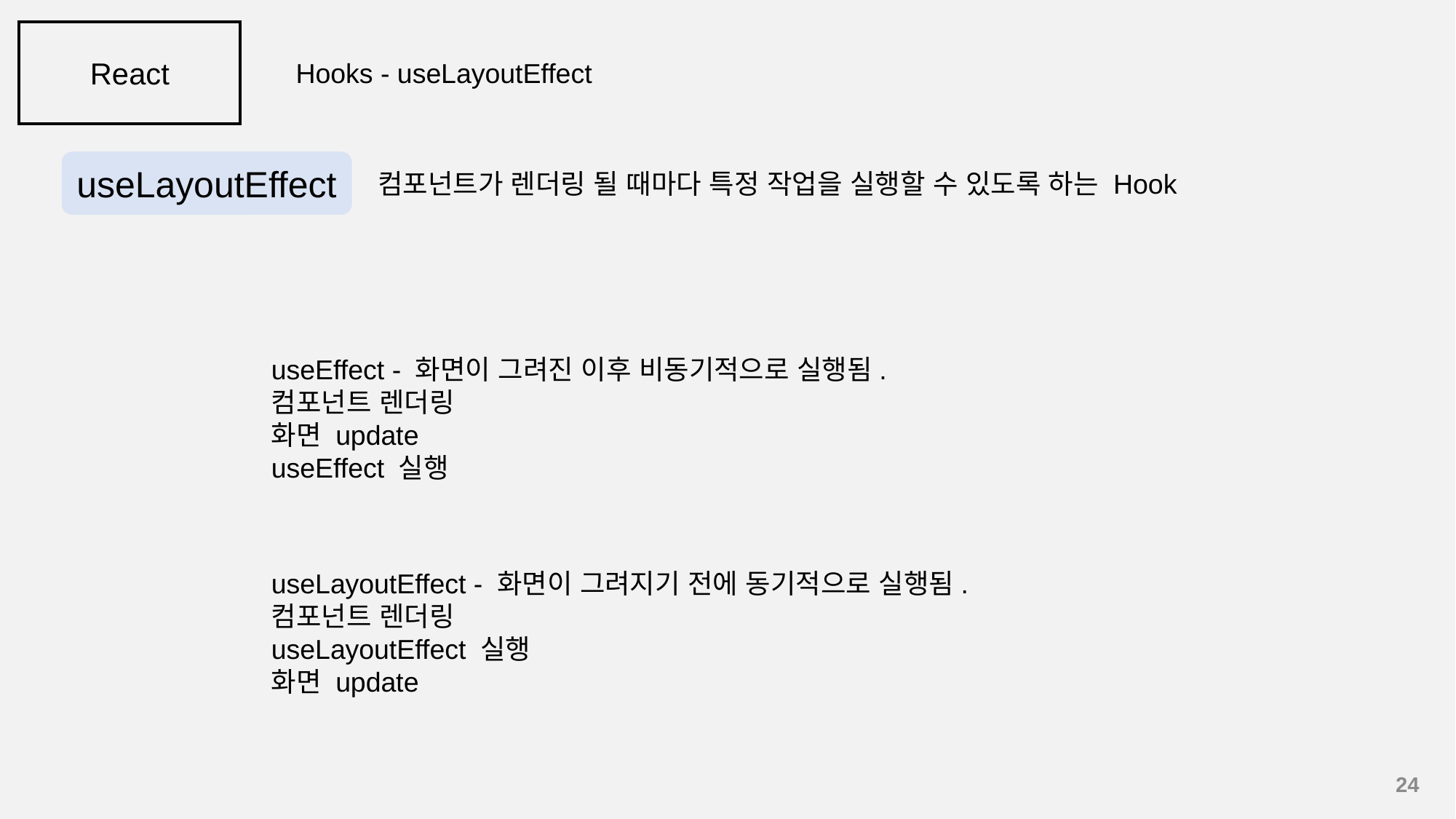

React
Hooks - useLayoutEffect
useLayoutEffect
컴포넌트가 렌더링 될 때마다 특정 작업을 실행할 수 있도록 하는 Hook
useEffect - 화면이 그려진 이후 비동기적으로 실행됨.
컴포넌트 렌더링
화면 update
useEffect 실행
useLayoutEffect - 화면이 그려지기 전에 동기적으로 실행됨.
컴포넌트 렌더링
useLayoutEffect 실행
화면 update
24